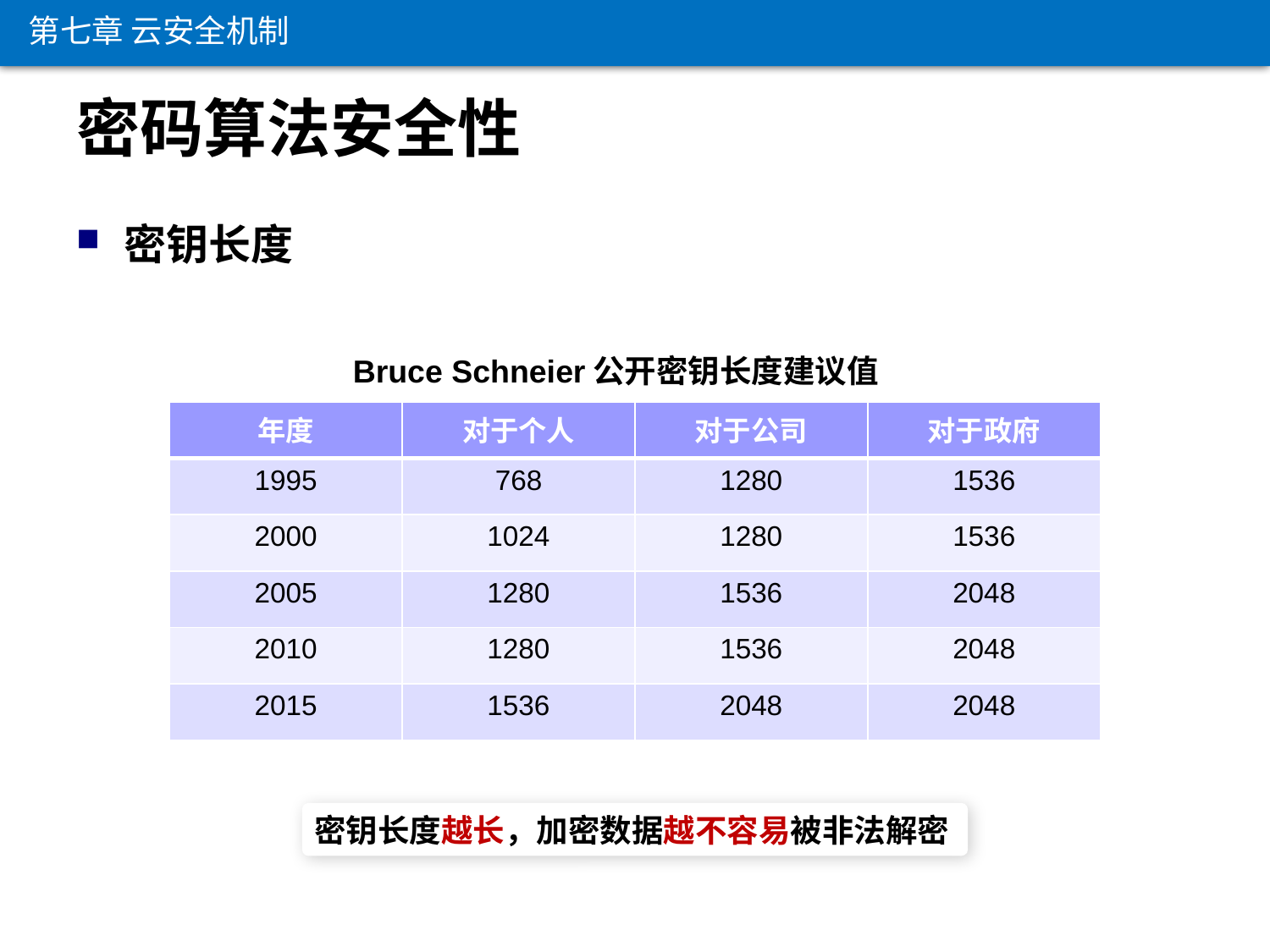

第七章 云安全机制
# 密码算法安全性
密钥长度
Bruce Schneier公开密钥长度建议值
| 年度 | 对于个人 | 对于公司 | 对于政府 |
| --- | --- | --- | --- |
| 1995 | 768 | 1280 | 1536 |
| 2000 | 1024 | 1280 | 1536 |
| 2005 | 1280 | 1536 | 2048 |
| 2010 | 1280 | 1536 | 2048 |
| 2015 | 1536 | 2048 | 2048 |

密钥长度越长，加密数据越不容易被非法解密
30